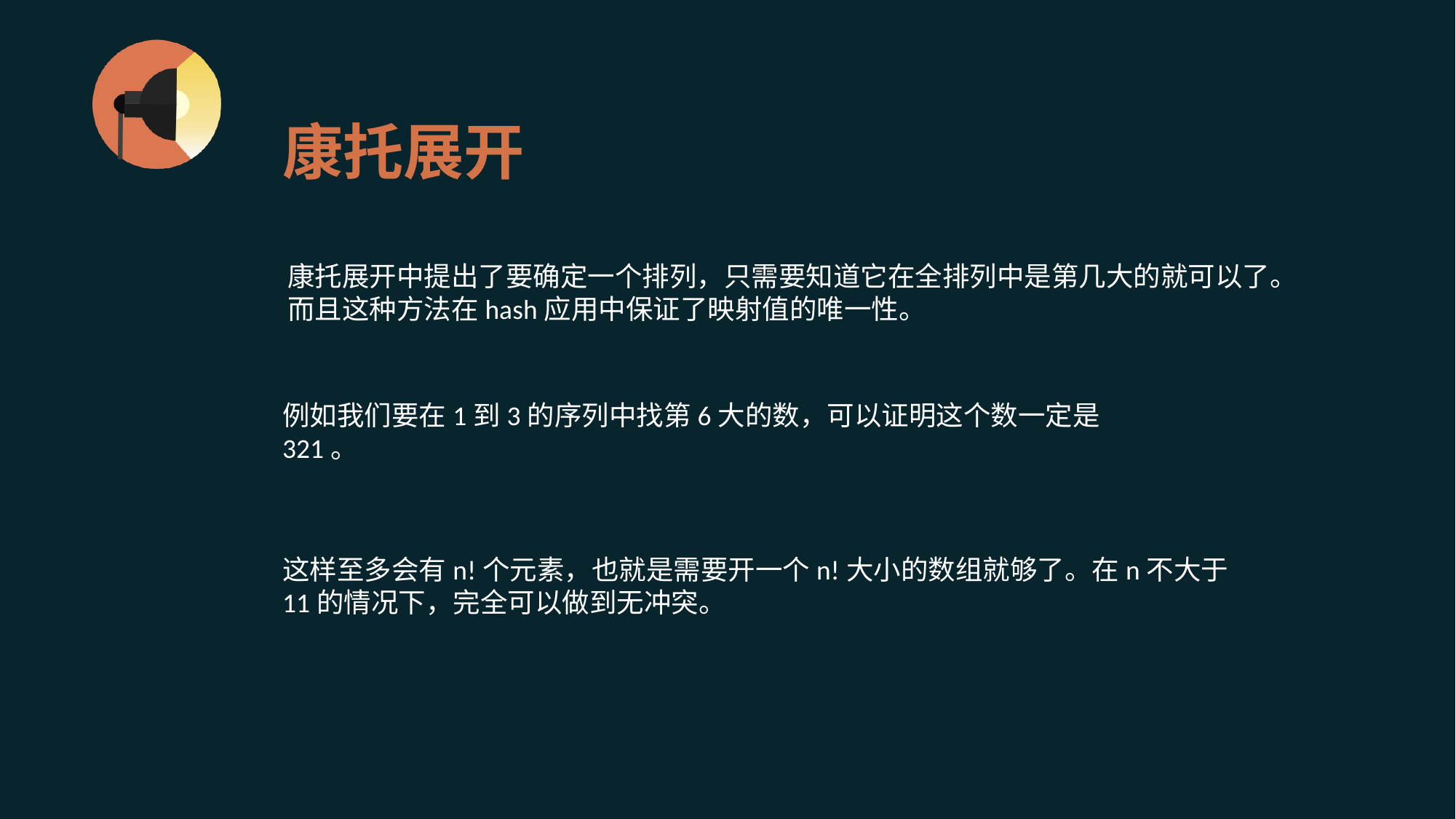

康托展开
康托展开中提出了要确定一个排列，只需要知道它在全排列中是第几大的就可以了。
而且这种方法在hash应用中保证了映射值的唯一性。
例如我们要在1到3的序列中找第6大的数，可以证明这个数一定是321。
这样至多会有n!个元素，也就是需要开一个n!大小的数组就够了。在n不大于11的情况下，完全可以做到无冲突。